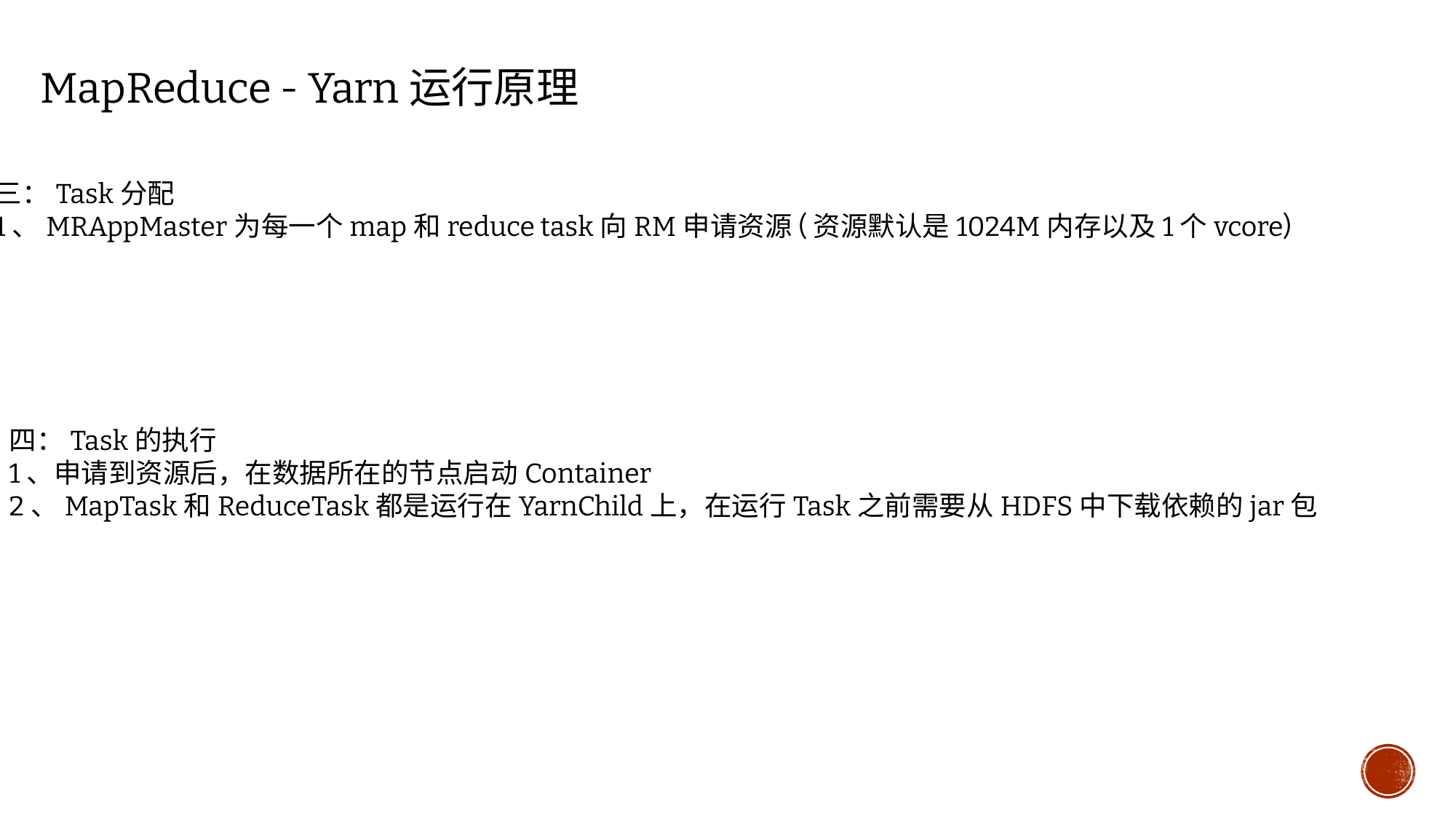

MapReduce - Yarn运行原理
三：Task分配
1、MRAppMaster为每一个map和reduce task向RM申请资源(资源默认是1024M内存以及1个vcore)

四：Task的执行
1、申请到资源后，在数据所在的节点启动Container
2、MapTask和ReduceTask都是运行在YarnChild上，在运行Task之前需要从HDFS中下载依赖的jar包